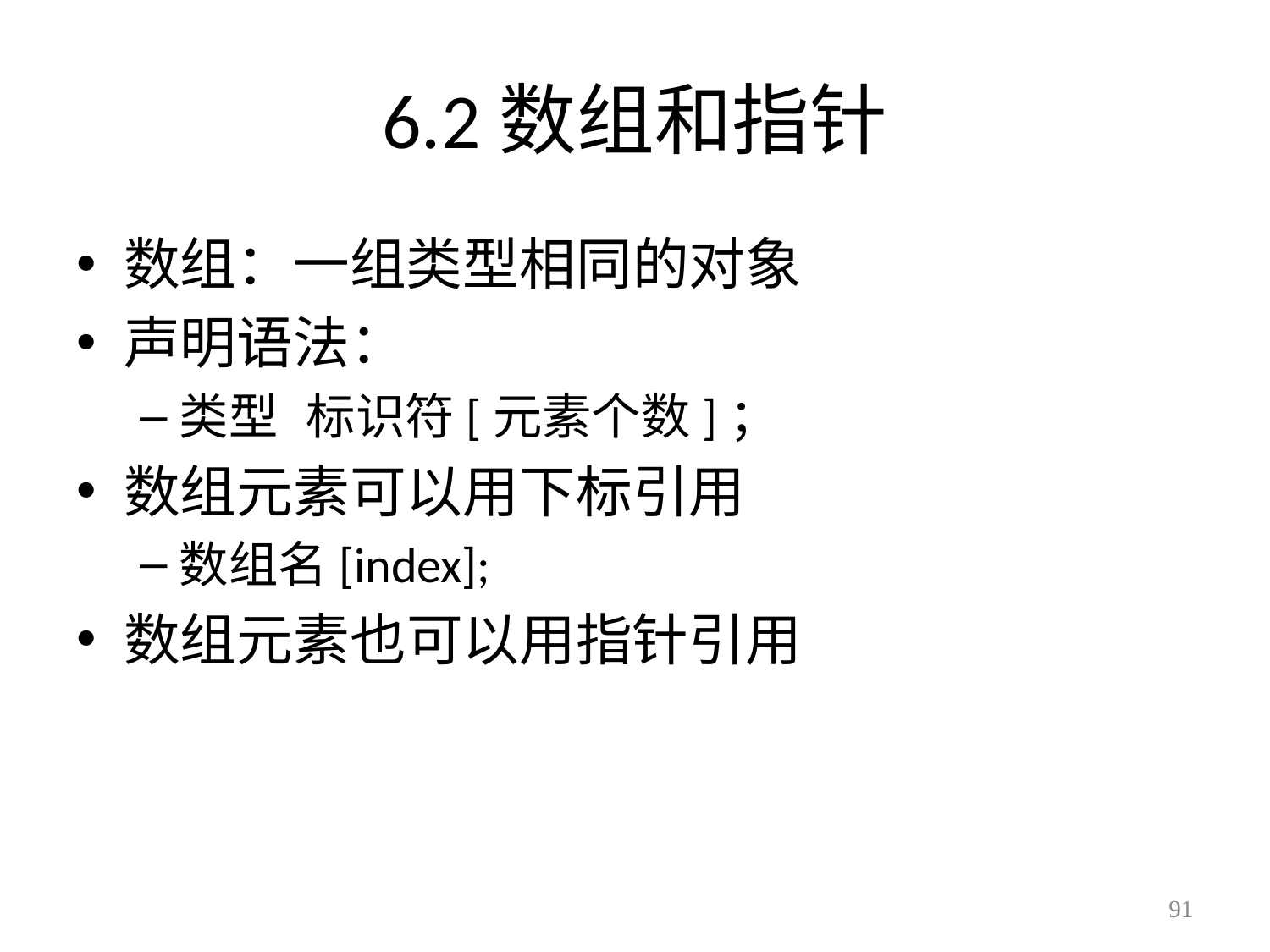

# 6.2数组和指针
数组：一组类型相同的对象
声明语法：
类型	标识符[元素个数]；
数组元素可以用下标引用
数组名[index];
数组元素也可以用指针引用
91